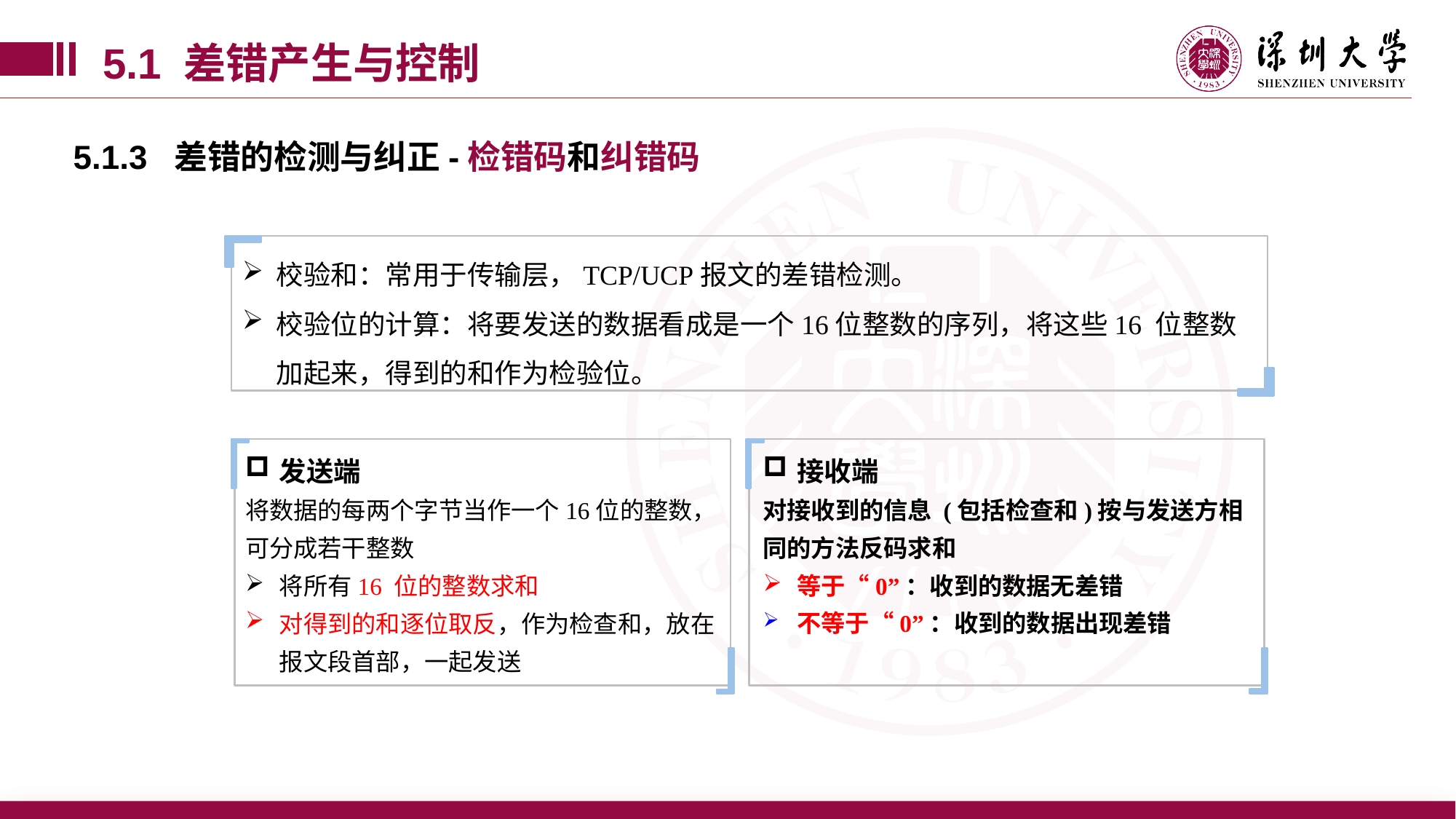

5.1 差错产生与控制

5.1.3  差错的检测与纠正-检错码和纠错码

校验和：常用于传输层，TCP/UCP报文的差错检测。
校验位的计算：将要发送的数据看成是一个16位整数的序列，将这些16 位整数加起来，得到的和作为检验位。

发送端
将数据的每两个字节当作一个16位的整数，可分成若干整数
将所有16 位的整数求和
对得到的和逐位取反，作为检查和，放在报文段首部，一起发送

接收端
对接收到的信息 (包括检查和)按与发送方相同的方法反码求和
等于“0”：收到的数据无差错
不等于“0”：收到的数据出现差错